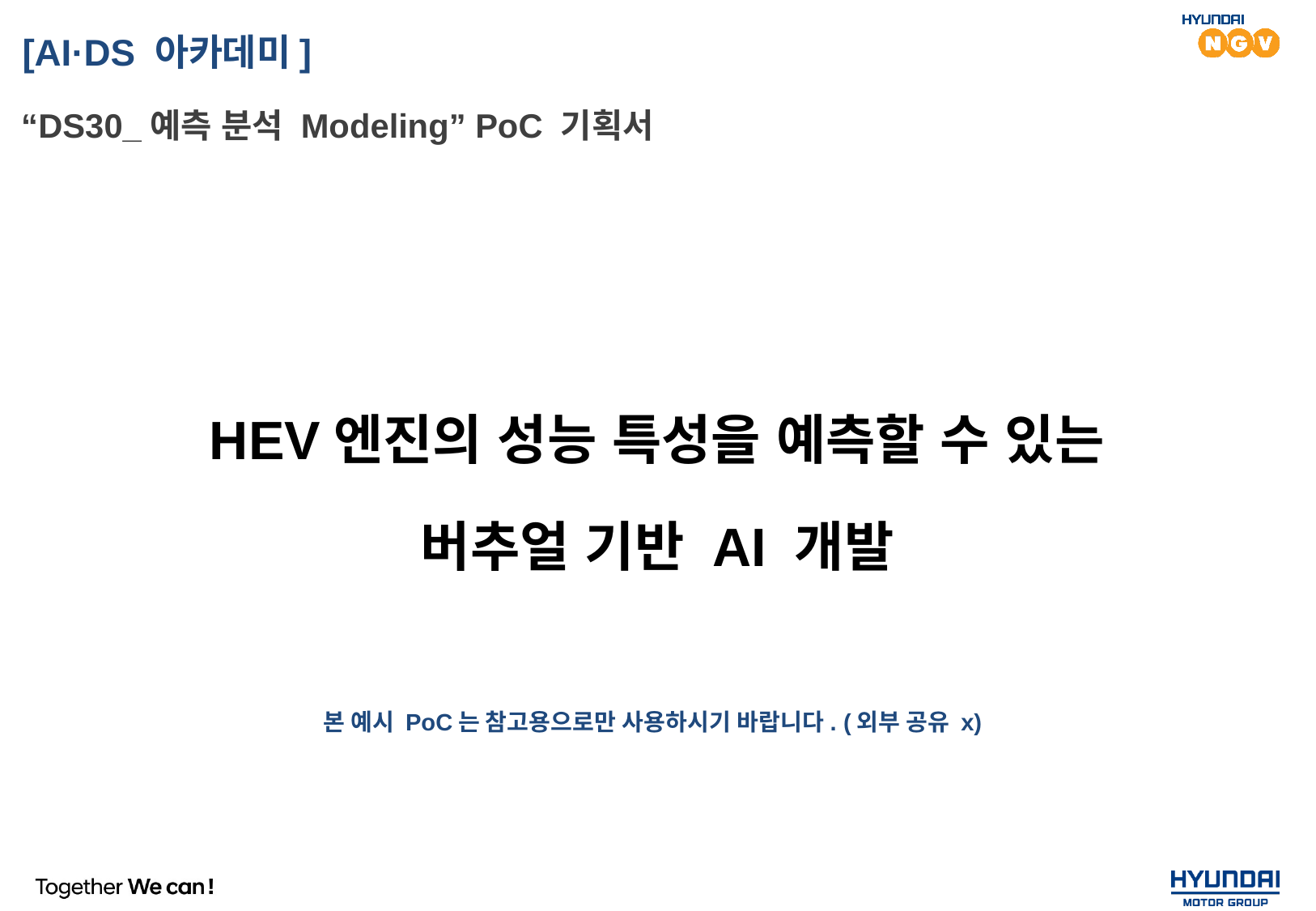

[AI·DS 아카데미]
 “DS30_예측 분석 Modeling” PoC 기획서
HEV엔진의 성능 특성을 예측할 수 있는
버추얼 기반 AI 개발
본 예시 PoC는 참고용으로만 사용하시기 바랍니다. (외부 공유 x)